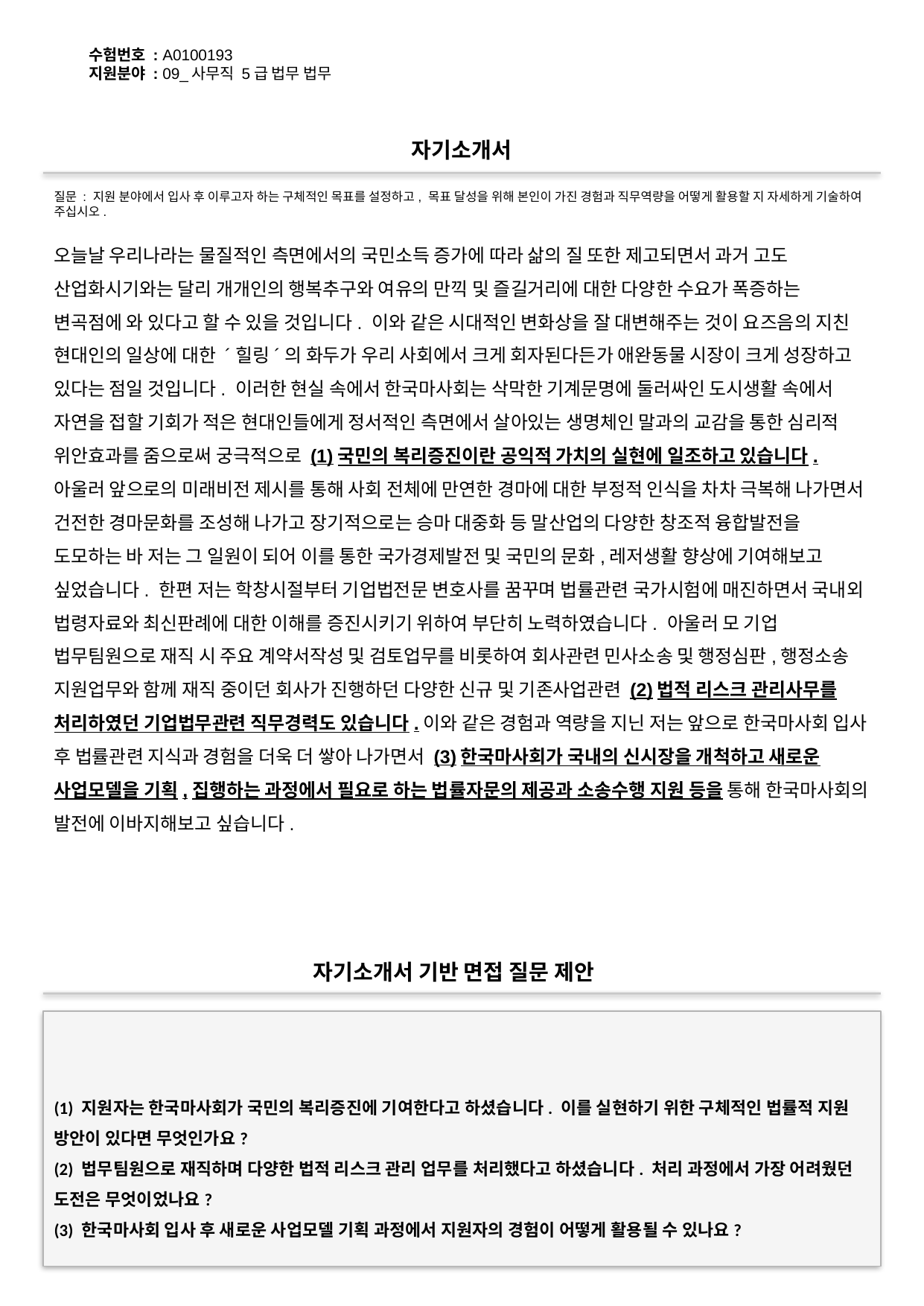

수험번호 : A0100193
지원분야 : 09_사무직 5급 법무 법무
#

자기소개서

질문 : 지원 분야에서 입사 후 이루고자 하는 구체적인 목표를 설정하고, 목표 달성을 위해 본인이 가진 경험과 직무역량을 어떻게 활용할 지 자세하게 기술하여 주십시오.

오늘날 우리나라는 물질적인 측면에서의 국민소득 증가에 따라 삶의 질 또한 제고되면서 과거 고도 산업화시기와는 달리 개개인의 행복추구와 여유의 만끽 및 즐길거리에 대한 다양한 수요가 폭증하는 변곡점에 와 있다고 할 수 있을 것입니다. 이와 같은 시대적인 변화상을 잘 대변해주는 것이 요즈음의 지친 현대인의 일상에 대한 ´힐링´의 화두가 우리 사회에서 크게 회자된다든가 애완동물 시장이 크게 성장하고 있다는 점일 것입니다. 이러한 현실 속에서 한국마사회는 삭막한 기계문명에 둘러싸인 도시생활 속에서 자연을 접할 기회가 적은 현대인들에게 정서적인 측면에서 살아있는 생명체인 말과의 교감을 통한 심리적 위안효과를 줌으로써 궁극적으로 (1)국민의 복리증진이란 공익적 가치의 실현에 일조하고 있습니다. 아울러 앞으로의 미래비전 제시를 통해 사회 전체에 만연한 경마에 대한 부정적 인식을 차차 극복해 나가면서 건전한 경마문화를 조성해 나가고 장기적으로는 승마 대중화 등 말산업의 다양한 창조적 융합발전을 도모하는 바 저는 그 일원이 되어 이를 통한 국가경제발전 및 국민의 문화,레저생활 향상에 기여해보고 싶었습니다. 한편 저는 학창시절부터 기업법전문 변호사를 꿈꾸며 법률관련 국가시험에 매진하면서 국내외 법령자료와 최신판례에 대한 이해를 증진시키기 위하여 부단히 노력하였습니다. 아울러 모 기업 법무팀원으로 재직 시 주요 계약서작성 및 검토업무를 비롯하여 회사관련 민사소송 및 행정심판,행정소송 지원업무와 함께 재직 중이던 회사가 진행하던 다양한 신규 및 기존사업관련 (2)법적 리스크 관리사무를 처리하였던 기업법무관련 직무경력도 있습니다.이와 같은 경험과 역량을 지닌 저는 앞으로 한국마사회 입사 후 법률관련 지식과 경험을 더욱 더 쌓아 나가면서 (3)한국마사회가 국내의 신시장을 개척하고 새로운 사업모델을 기획,집행하는 과정에서 필요로 하는 법률자문의 제공과 소송수행 지원 등을 통해 한국마사회의 발전에 이바지해보고 싶습니다.

자기소개서 기반 면접 질문 제안

(1) 지원자는 한국마사회가 국민의 복리증진에 기여한다고 하셨습니다. 이를 실현하기 위한 구체적인 법률적 지원 방안이 있다면 무엇인가요?
(2) 법무팀원으로 재직하며 다양한 법적 리스크 관리 업무를 처리했다고 하셨습니다. 처리 과정에서 가장 어려웠던 도전은 무엇이었나요?
(3) 한국마사회 입사 후 새로운 사업모델 기획 과정에서 지원자의 경험이 어떻게 활용될 수 있나요?